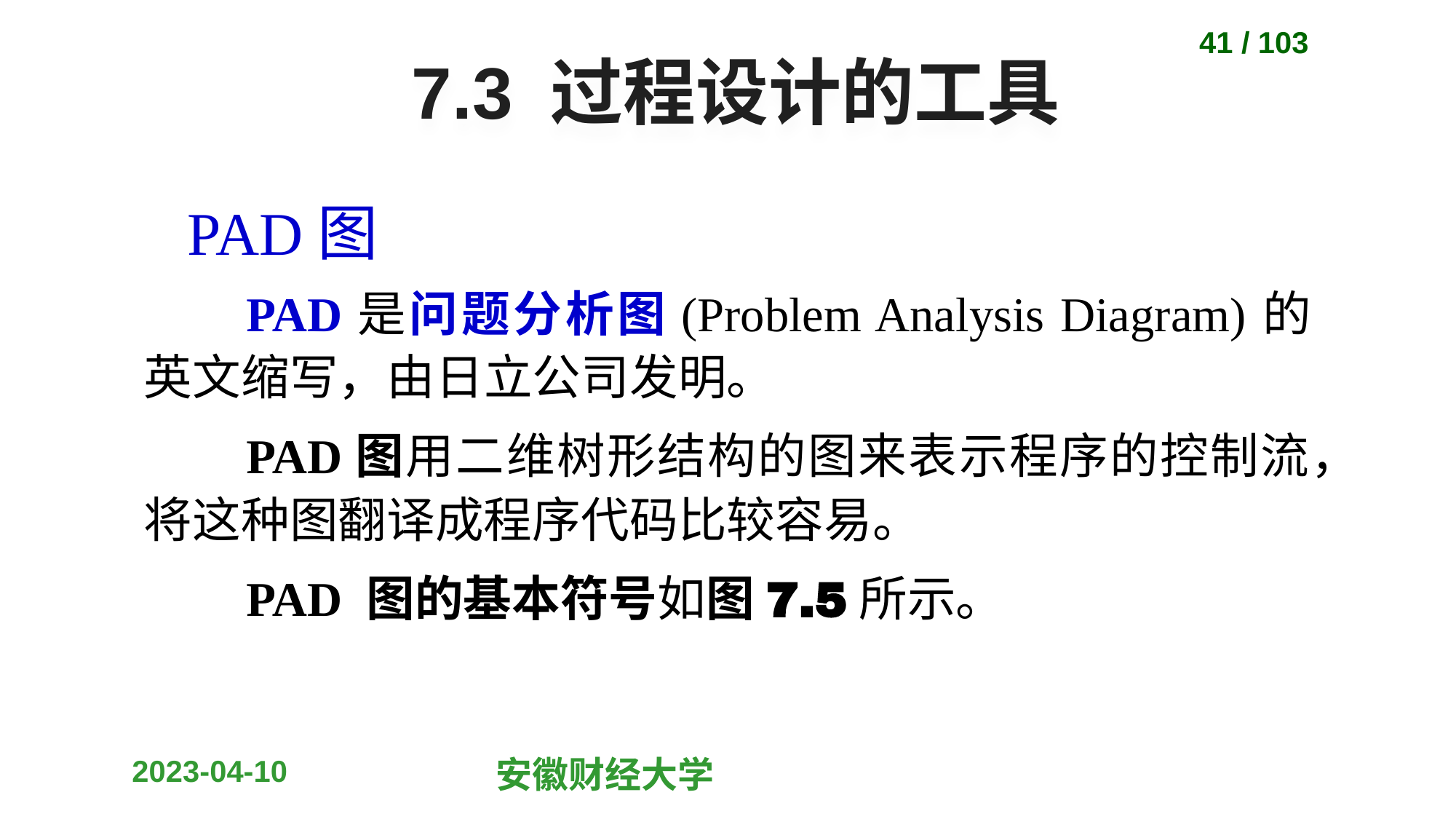

41 / 103
# 7.3 过程设计的工具
 PAD图
PAD是问题分析图(Problem Analysis Diagram)的英文缩写，由日立公司发明。
PAD图用二维树形结构的图来表示程序的控制流，将这种图翻译成程序代码比较容易。
PAD 图的基本符号如图7.5所示。
2023-04-10
安徽财经大学